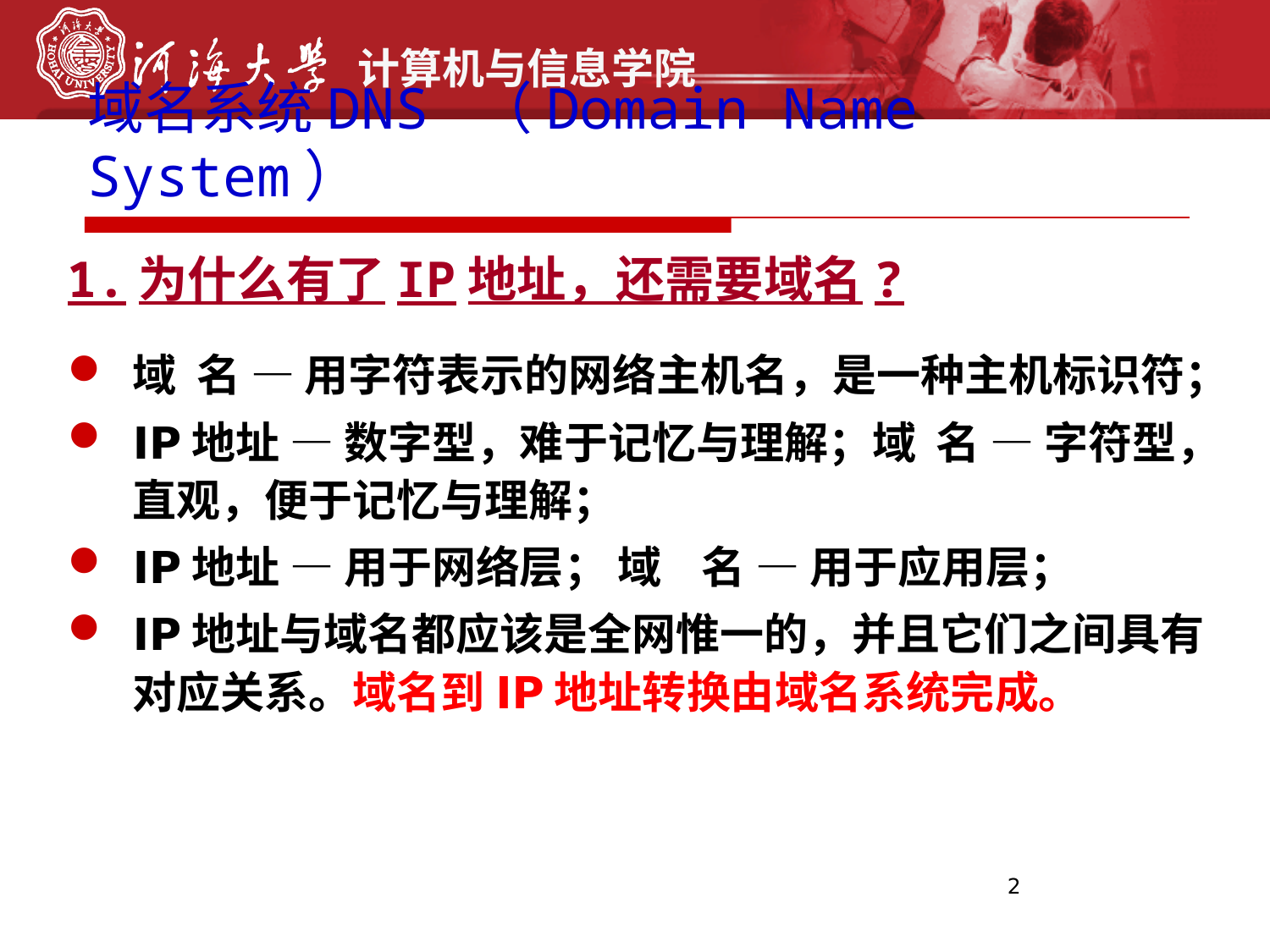

# 域名系统DNS （Domain Name System）
1.为什么有了IP地址，还需要域名?
域  名 — 用字符表示的网络主机名，是一种主机标识符；
IP地址 — 数字型，难于记忆与理解；域  名 — 字符型，直观，便于记忆与理解；
IP地址 — 用于网络层； 域    名 — 用于应用层；
IP地址与域名都应该是全网惟一的，并且它们之间具有对应关系。域名到IP地址转换由域名系统完成。
2